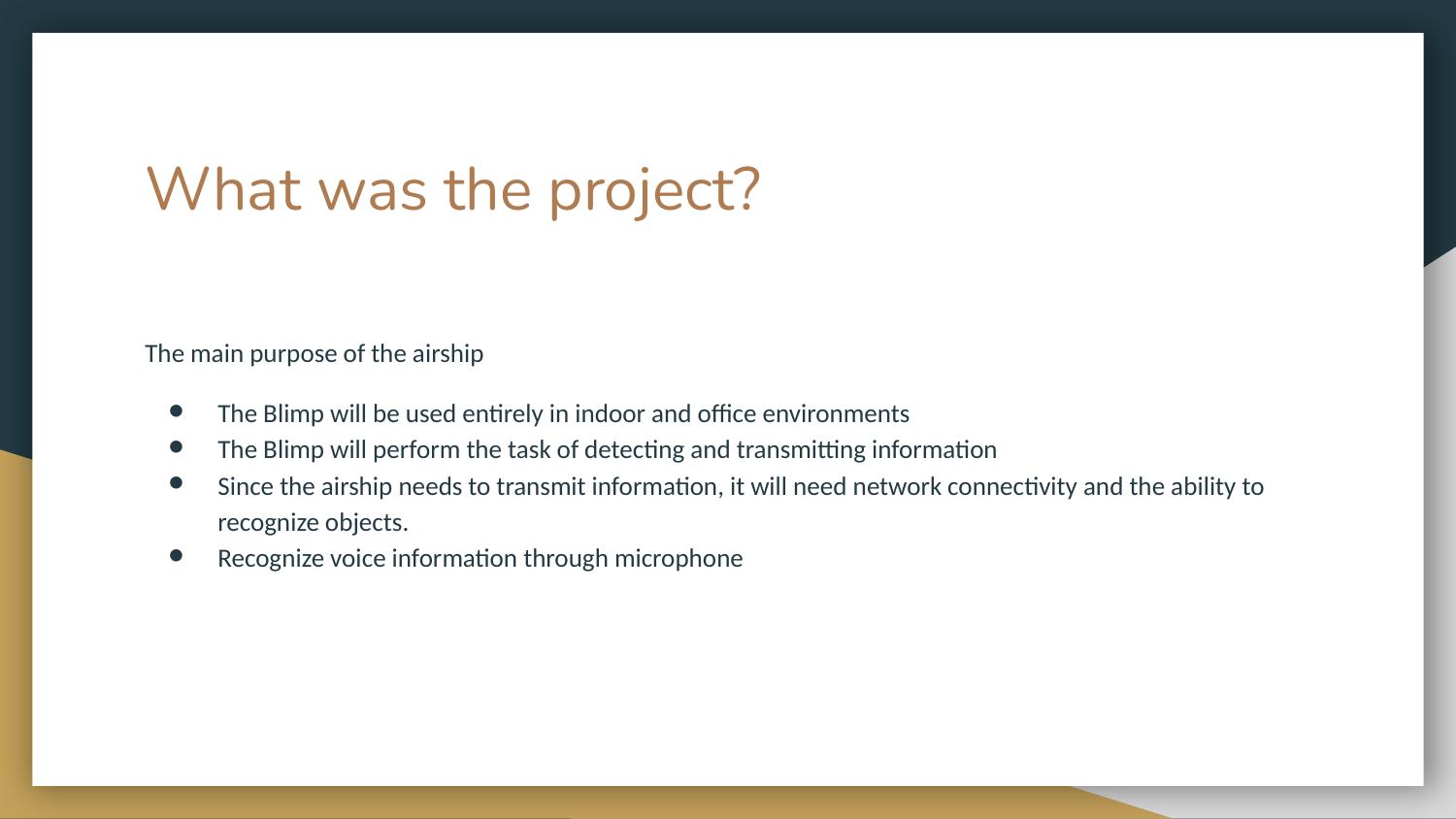

飞艇将完全在室内、办公室环境中使用
# What was the project?
The main purpose of the airship
The Blimp will be used entirely in indoor and office environments
The Blimp will perform the task of detecting and transmitting information
Since the airship needs to transmit information, it will need network connectivity and the ability to recognize objects.
Recognize voice information through microphone